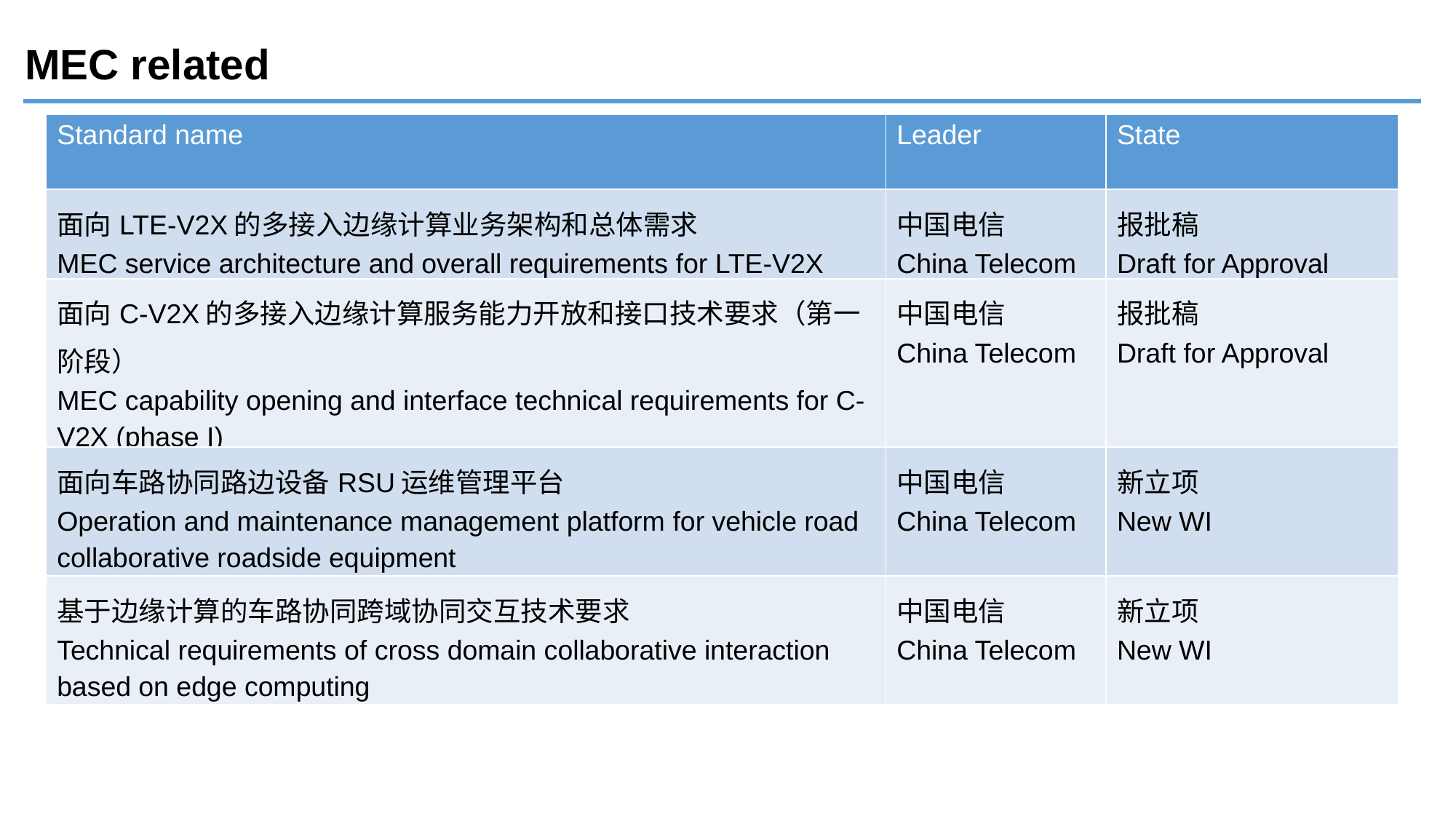

# MEC related
| Standard name | Leader | State |
| --- | --- | --- |
| 面向LTE-V2X的多接入边缘计算业务架构和总体需求 MEC service architecture and overall requirements for LTE-V2X | 中国电信 China Telecom | 报批稿 Draft for Approval |
| 面向C-V2X的多接入边缘计算服务能力开放和接口技术要求（第一阶段） MEC capability opening and interface technical requirements for C-V2X (phase I) | 中国电信 China Telecom | 报批稿 Draft for Approval |
| 面向车路协同路边设备RSU运维管理平台 Operation and maintenance management platform for vehicle road collaborative roadside equipment | 中国电信 China Telecom | 新立项 New WI |
| 基于边缘计算的车路协同跨域协同交互技术要求 Technical requirements of cross domain collaborative interaction based on edge computing | 中国电信 China Telecom | 新立项 New WI |